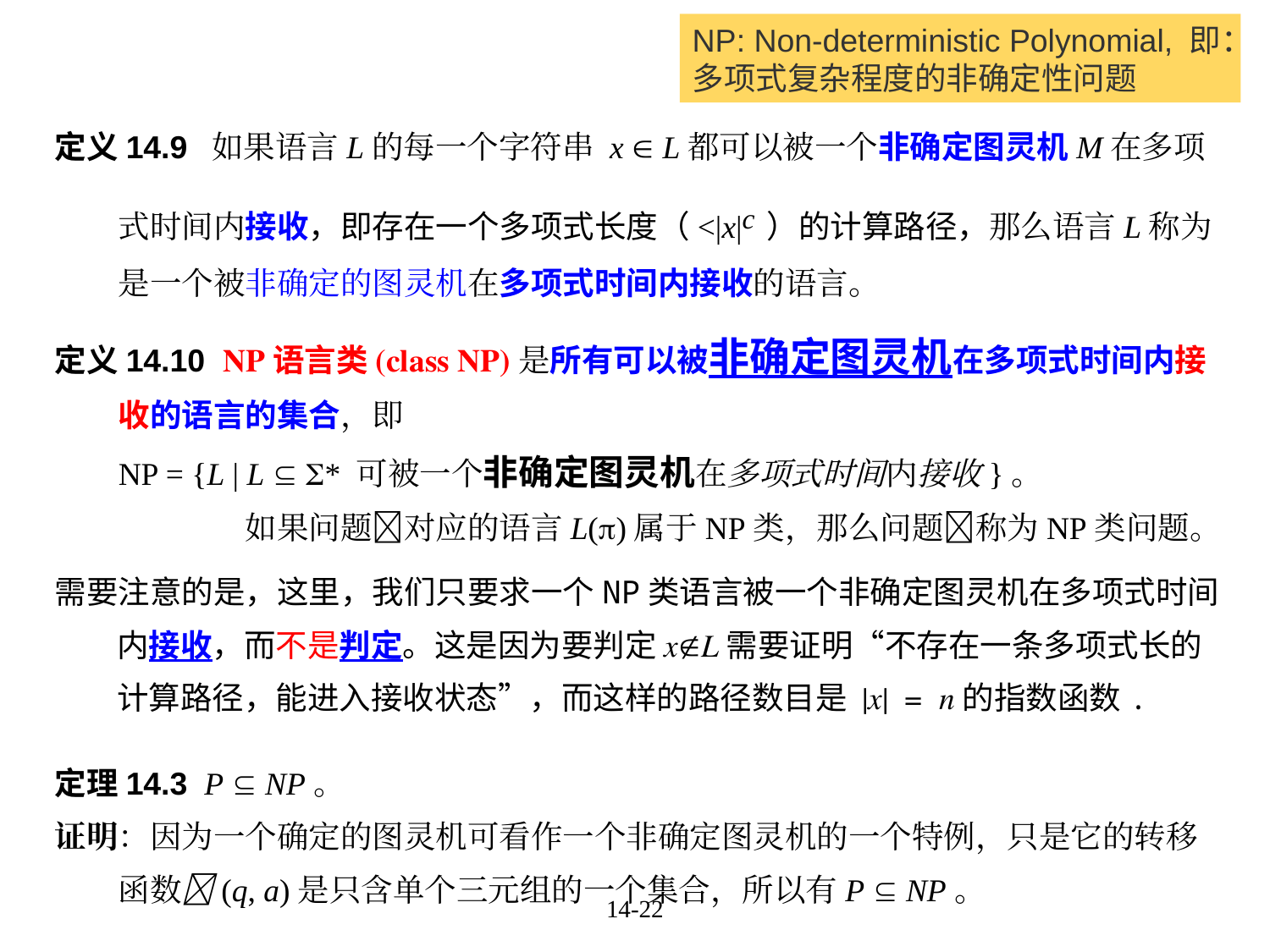

NP: Non-deterministic Polynomial, 即：多项式复杂程度的非确定性问题
定义14.9  如果语言L的每一个字符串 x ∈ L都可以被一个非确定图灵机M在多项式时间内接收，即存在一个多项式长度（<|x|c）的计算路径，那么语言L称为是一个被非确定的图灵机在多项式时间内接收的语言。
定义14.10  NP语言类(class NP)是所有可以被非确定图灵机在多项式时间内接收的语言的集合，即
	NP = {L | L ⊆ Σ* 可被一个非确定图灵机在多项式时间内接收}。
		如果问题π对应的语言L(π)属于NP类，那么问题π称为NP类问题。
需要注意的是，这里，我们只要求一个NP类语言被一个非确定图灵机在多项式时间内接收，而不是判定。这是因为要判定x∉L需要证明“不存在一条多项式长的计算路径，能进入接收状态”，而这样的路径数目是 |x|  =  n的指数函数.
定理14.3  P ⊆ NP。
证明：因为一个确定的图灵机可看作一个非确定图灵机的一个特例，只是它的转移函数δ(q, a)是只含单个三元组的一个集合，所以有P ⊆ NP。
14-22